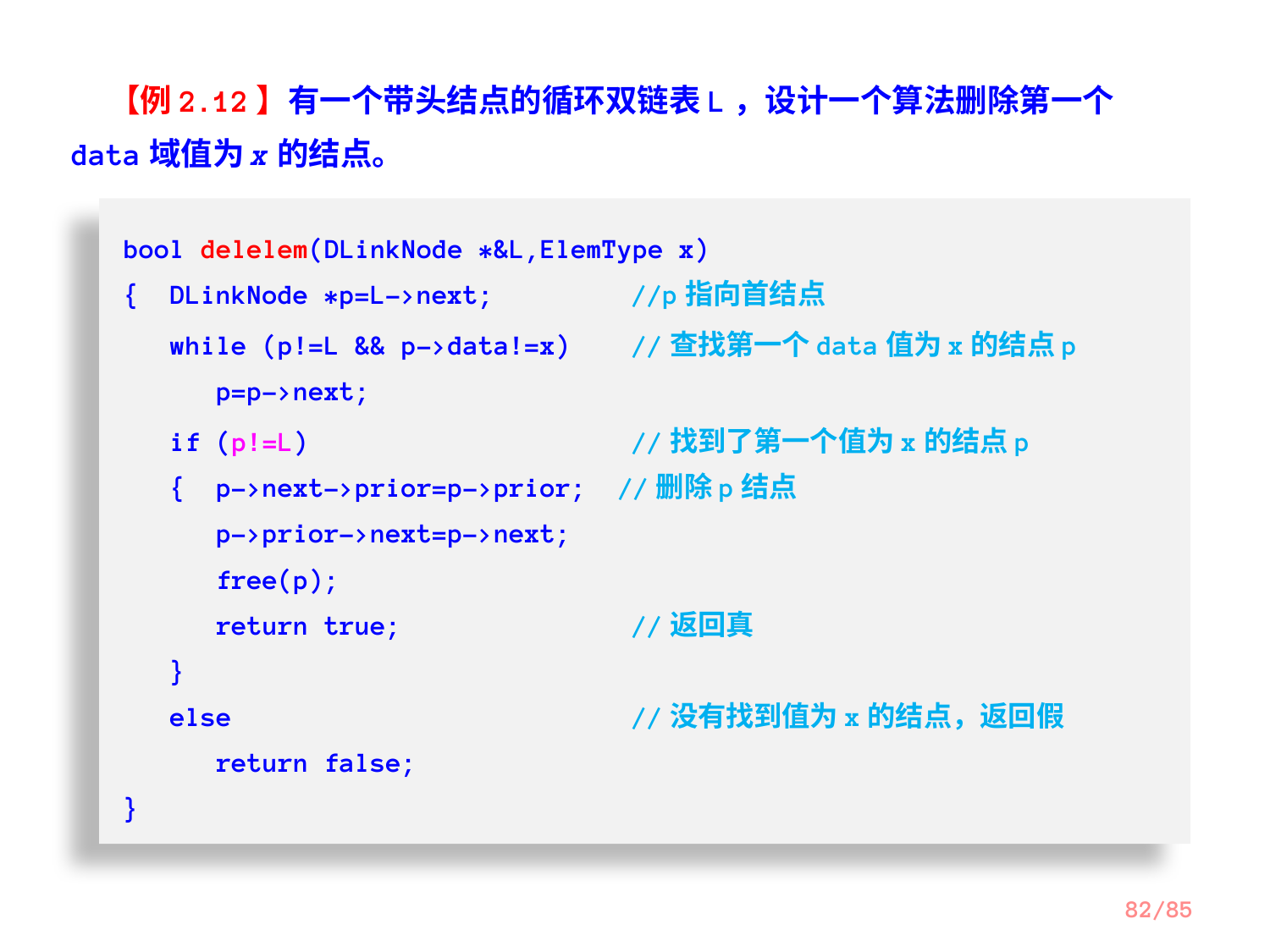

【例2.12】有一个带头结点的循环双链表L，设计一个算法删除第一个data域值为x的结点。
bool delelem(DLinkNode *&L,ElemType x)
{  DLinkNode *p=L->next;	   	//p指向首结点
   while (p!=L && p->data!=x)	//查找第一个data值为x的结点p
      p=p->next;
   if (p!=L)			//找到了第一个值为x的结点p
   {  p->next->prior=p->prior;  //删除p结点
      p->prior->next=p->next;
      free(p);
      return true;		//返回真
   }
   else				//没有找到值为x的结点，返回假
      return false;
}
82/85